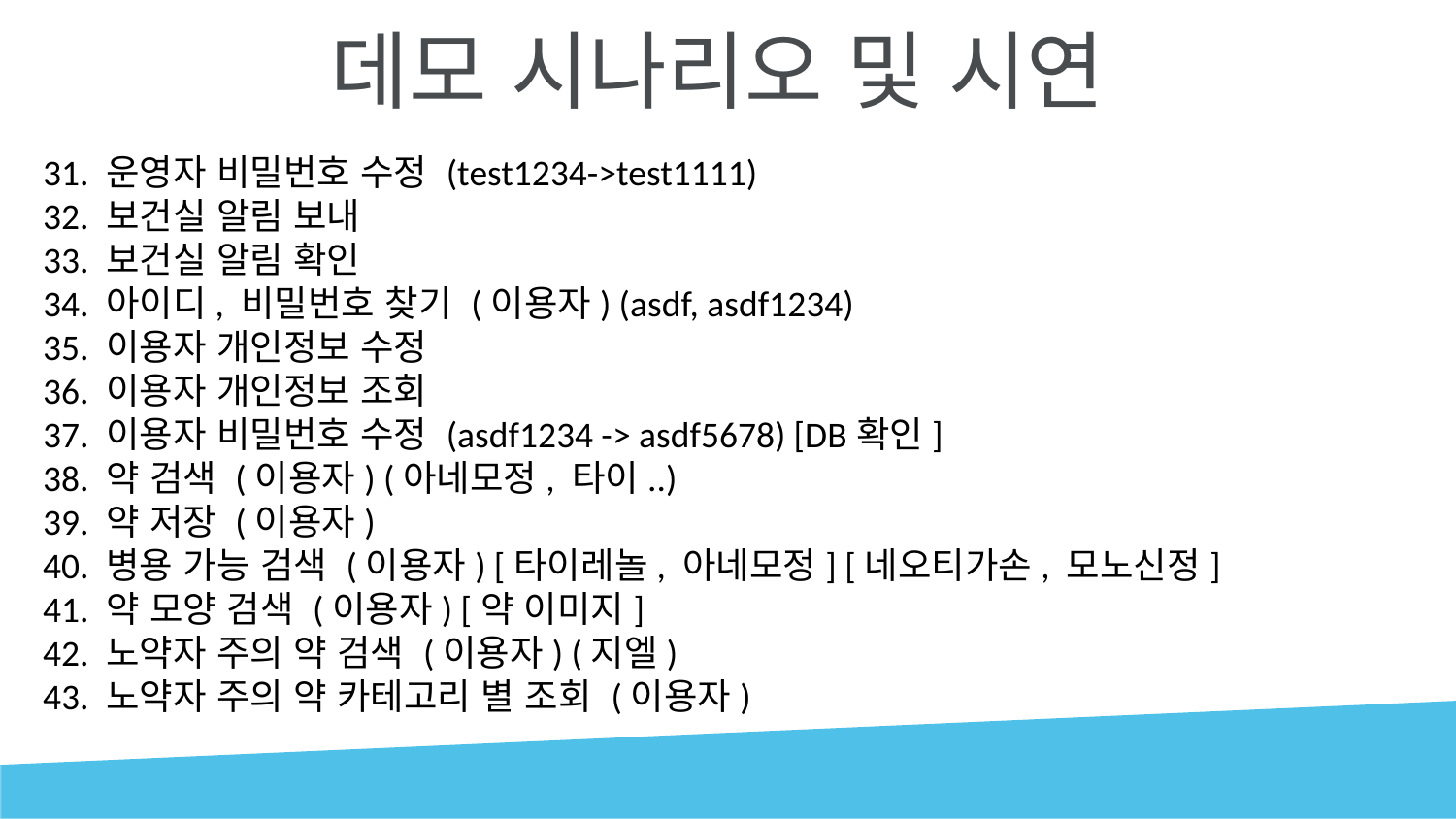

# 데모 시나리오 및 시연
31. 운영자 비밀번호 수정 (test1234->test1111)
32. 보건실 알림 보내
33. 보건실 알림 확인
34. 아이디, 비밀번호 찾기 (이용자) (asdf, asdf1234)
35. 이용자 개인정보 수정
36. 이용자 개인정보 조회
37. 이용자 비밀번호 수정 (asdf1234 -> asdf5678) [DB확인]
38. 약 검색 (이용자) (아네모정, 타이..)
39. 약 저장 (이용자)
40. 병용 가능 검색 (이용자) [타이레놀, 아네모정] [네오티가손, 모노신정]
41. 약 모양 검색 (이용자) [약 이미지]
42. 노약자 주의 약 검색 (이용자) (지엘)
43. 노약자 주의 약 카테고리 별 조회 (이용자)